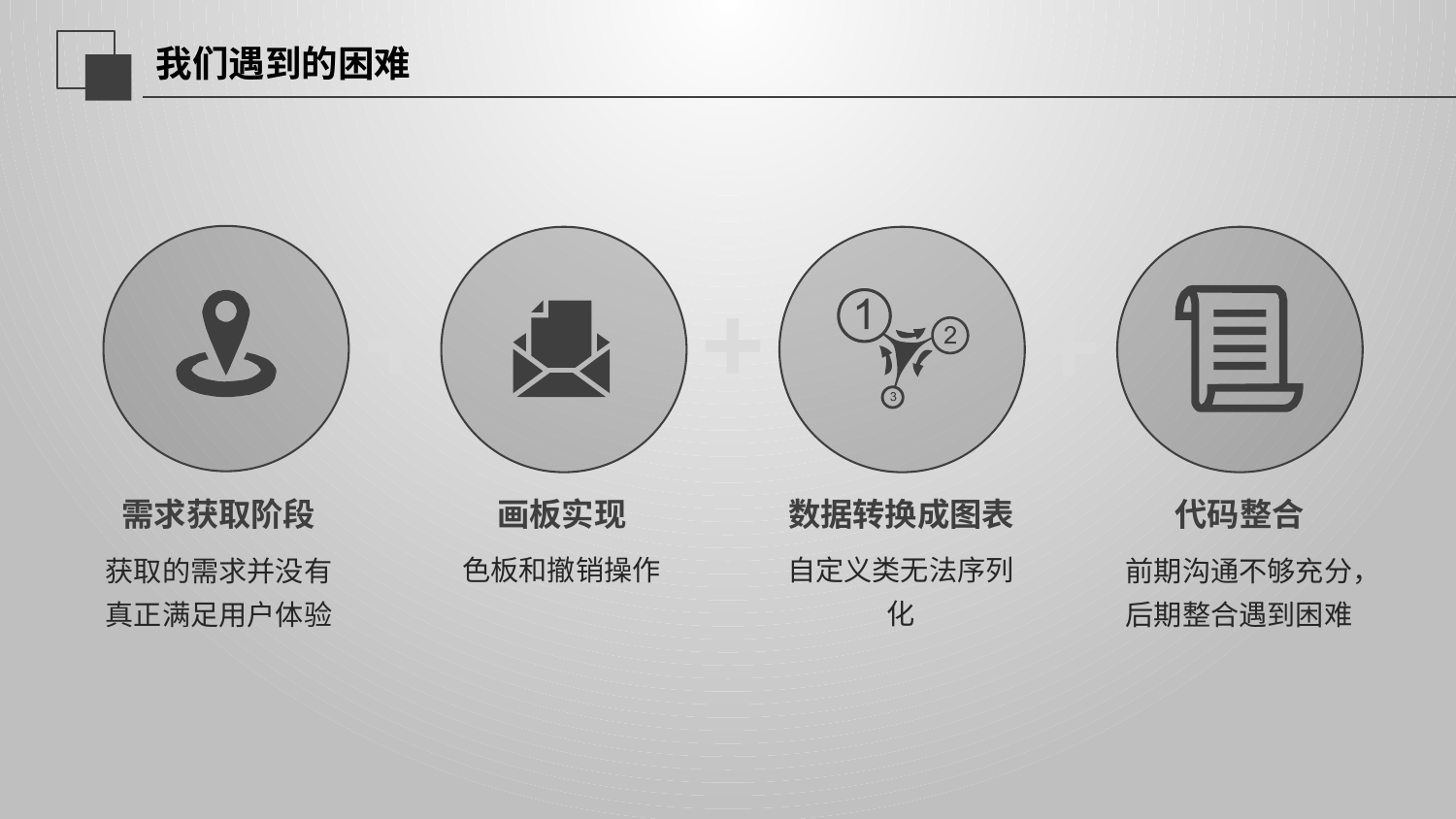

延迟符
# 我们遇到的困难

+
+
+

数据转换成图表
画板实现
需求获取阶段
代码整合
自定义类无法序列化
色板和撤销操作
获取的需求并没有真正满足用户体验
前期沟通不够充分，后期整合遇到困难